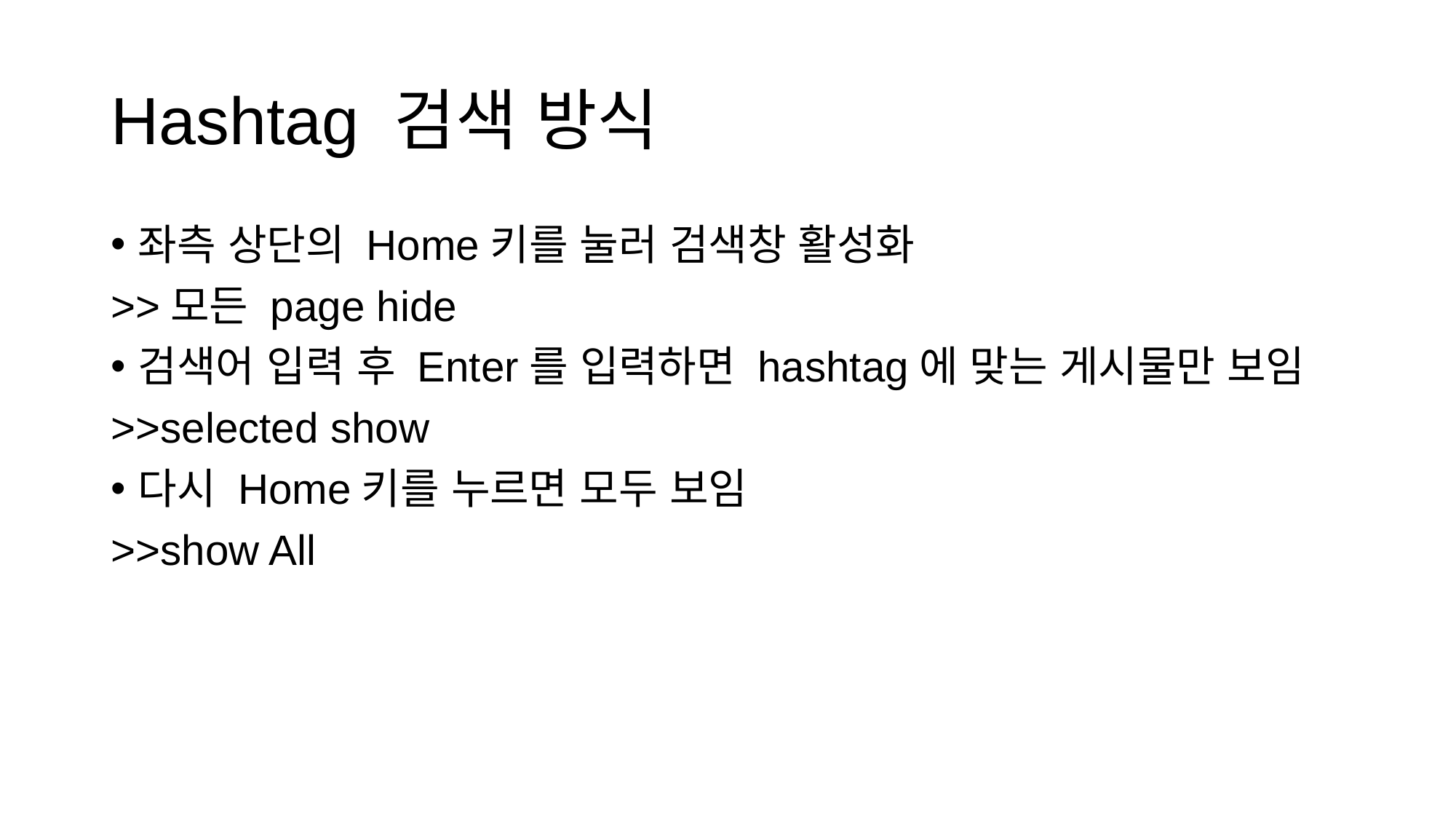

# Hashtag 검색 방식
좌측 상단의 Home키를 눌러 검색창 활성화
>>모든 page hide
검색어 입력 후 Enter를 입력하면 hashtag에 맞는 게시물만 보임
>>selected show
다시 Home키를 누르면 모두 보임
>>show All